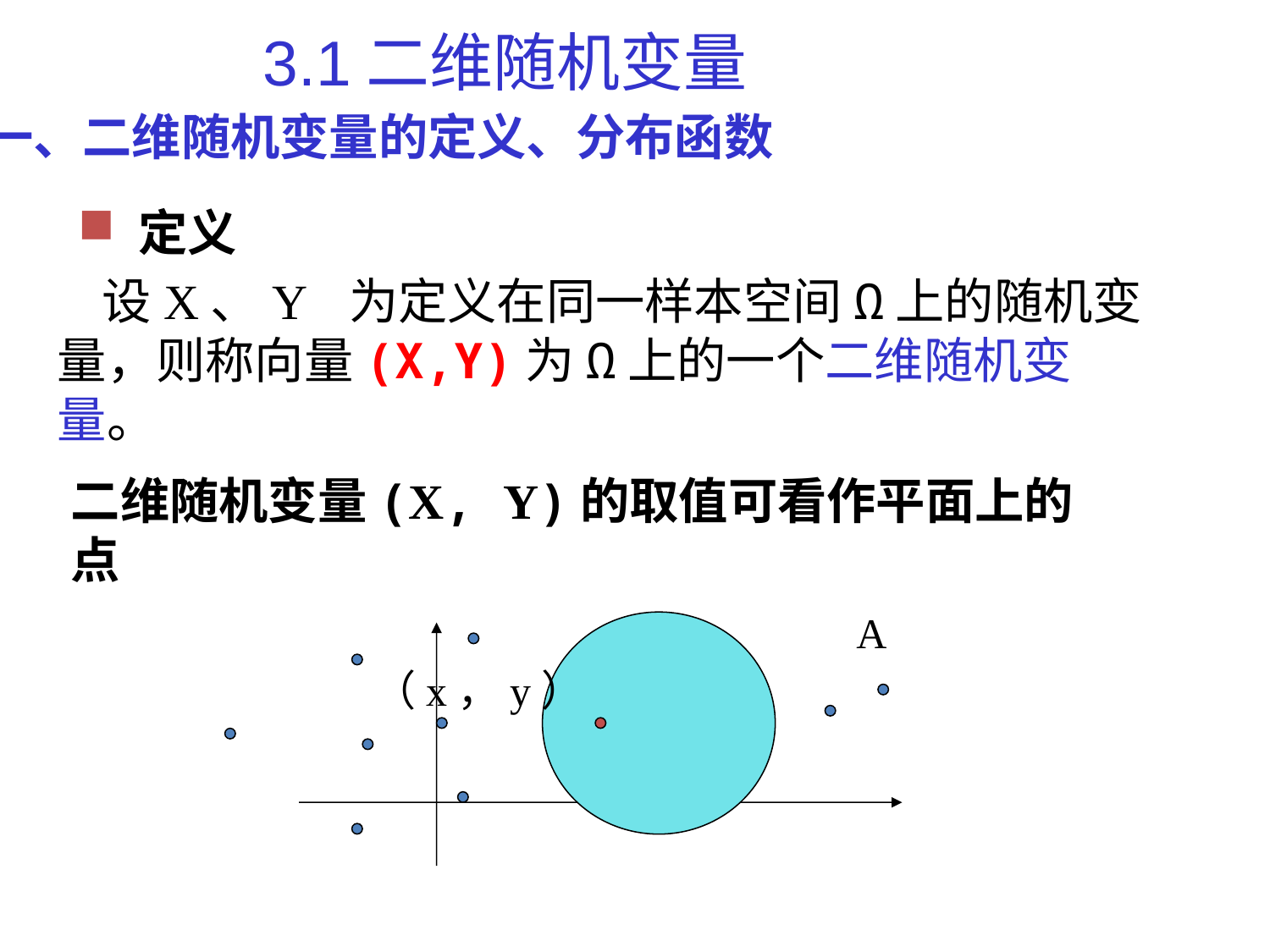

3.1二维随机变量
一、二维随机变量的定义、分布函数
定义
   设X、Y 为定义在同一样本空间Ω上的随机变量，则称向量(X,Y)为Ω上的一个二维随机变量。
二维随机变量(X, Y)的取值可看作平面上的点
A

（x，y）